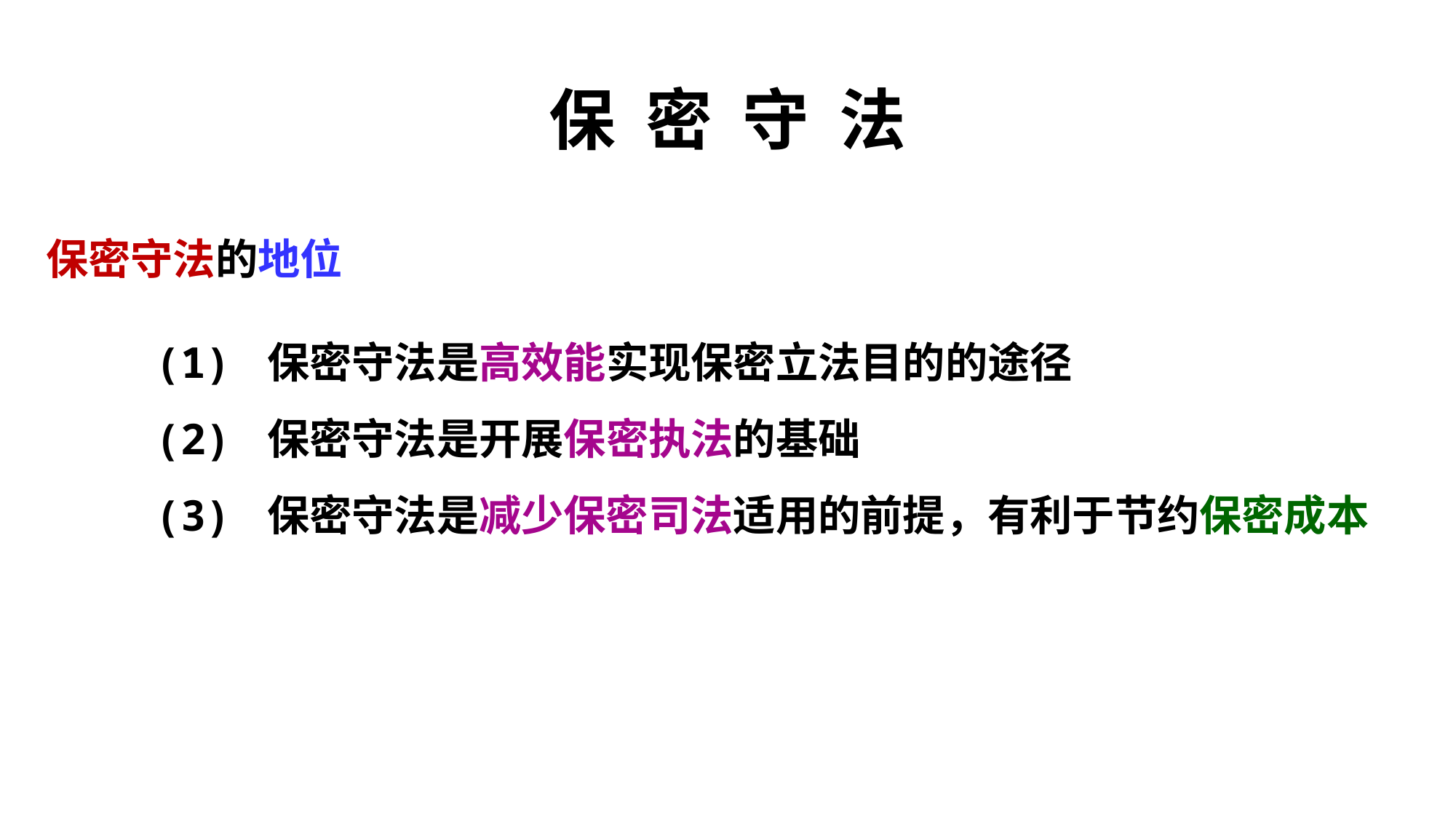

# 保  密  守  法
保密守法的地位

	(1) 保密守法是高效能实现保密立法目的的途径
	(2) 保密守法是开展保密执法的基础
	(3) 保密守法是减少保密司法适用的前提，有利于节约保密成本